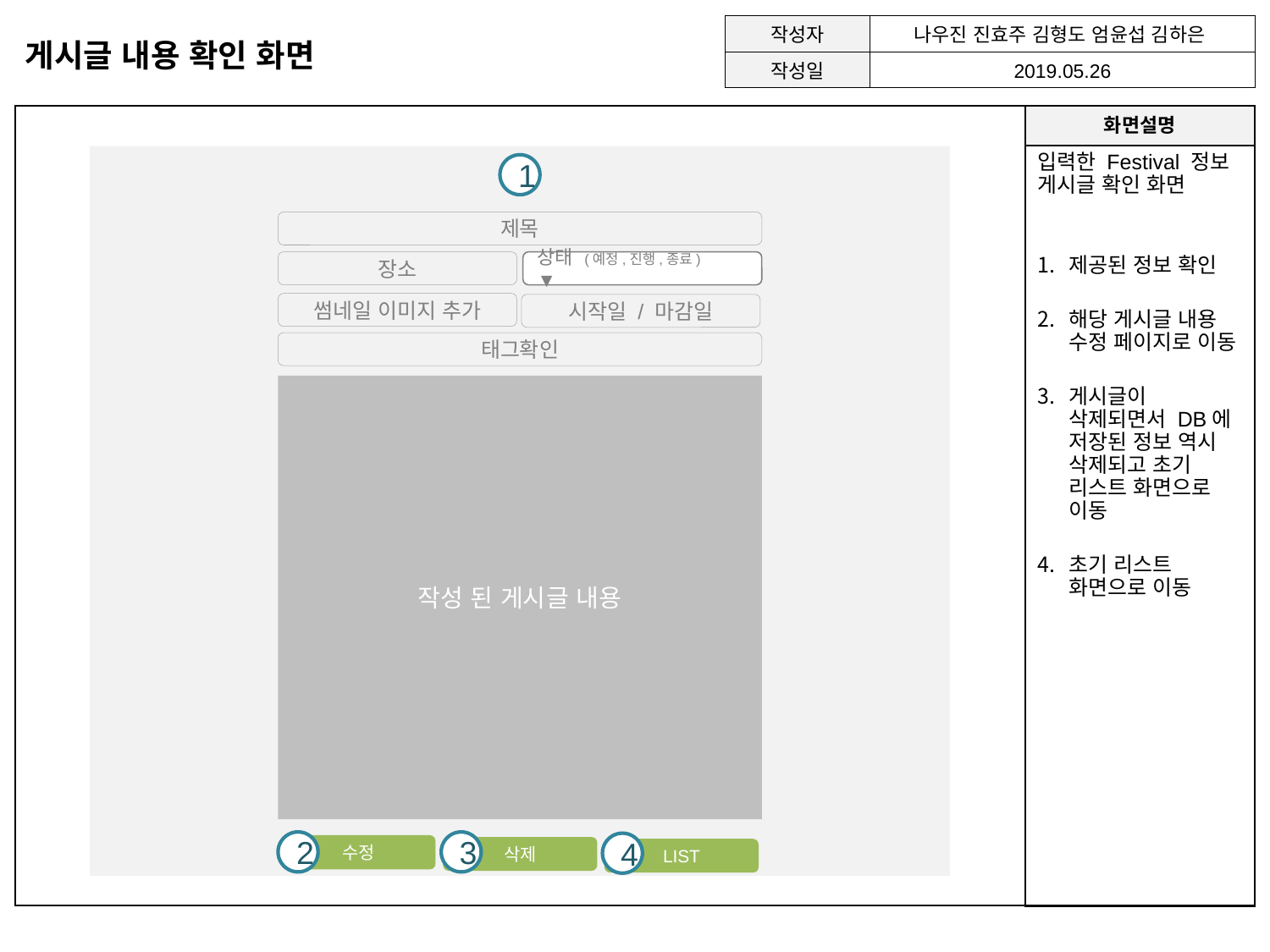

작성자
나우진 진효주 김형도 엄윤섭 김하은
2019.05.26
작성일
게시글 내용 확인 화면

화면설명
입력한 Festival 정보 게시글 확인 화면

제공된 정보 확인

해당 게시글 내용 수정 페이지로 이동

게시글이 삭제되면서 DB에 저장된 정보 역시 삭제되고 초기 리스트 화면으로 이동

초기 리스트 화면으로 이동

1
제목
상태  (예정,진행,종료)       ▼
장소
썸네일 이미지 추가
시작일 / 마감일
작성 된 게시글 내용
2
3
4
수정
LIST
삭제
태그확인